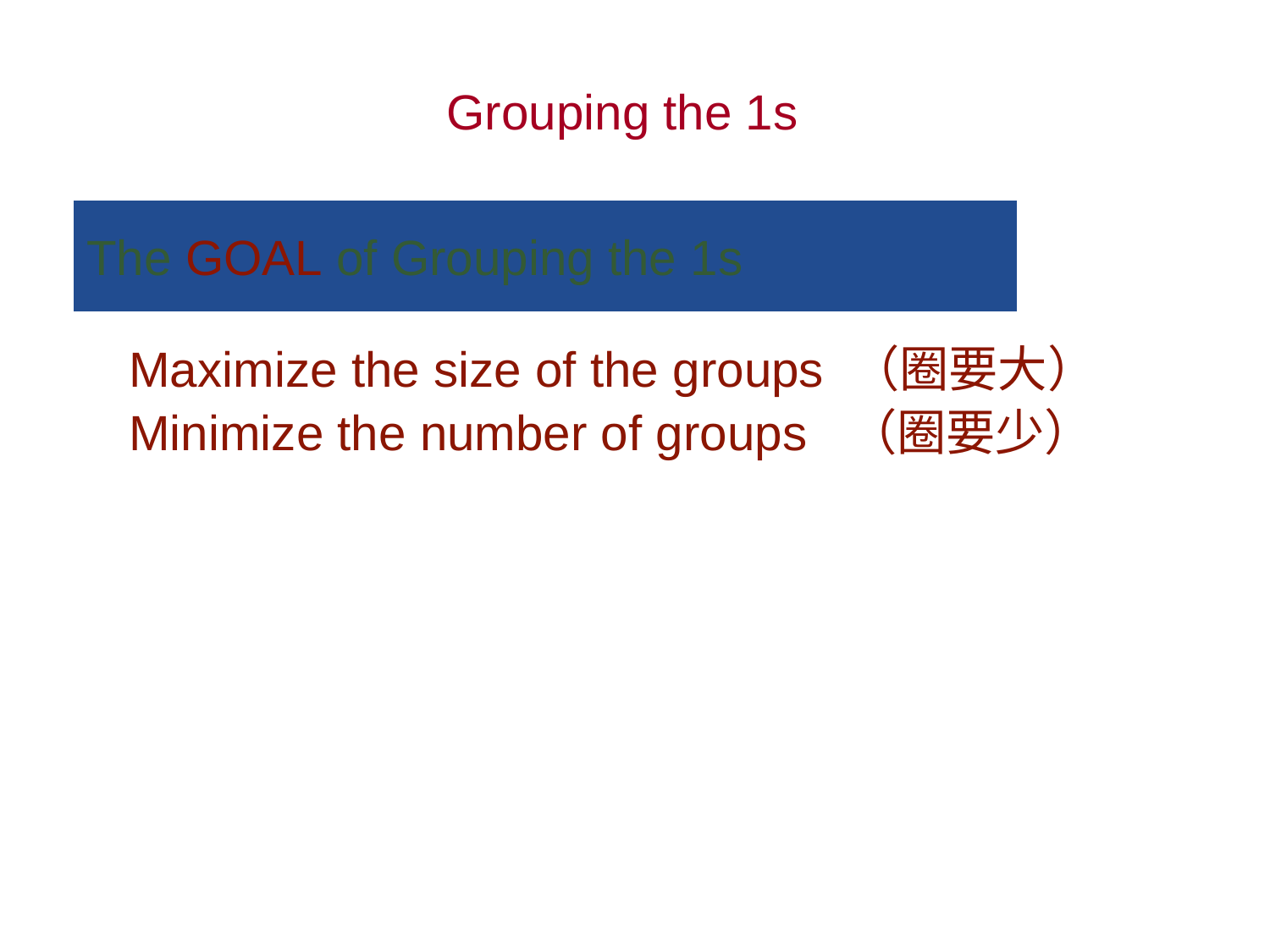

Grouping the 1s
# The GOAL of Grouping the 1s
Maximize the size of the groups （圈要大）
Minimize the number of groups  （圈要少）